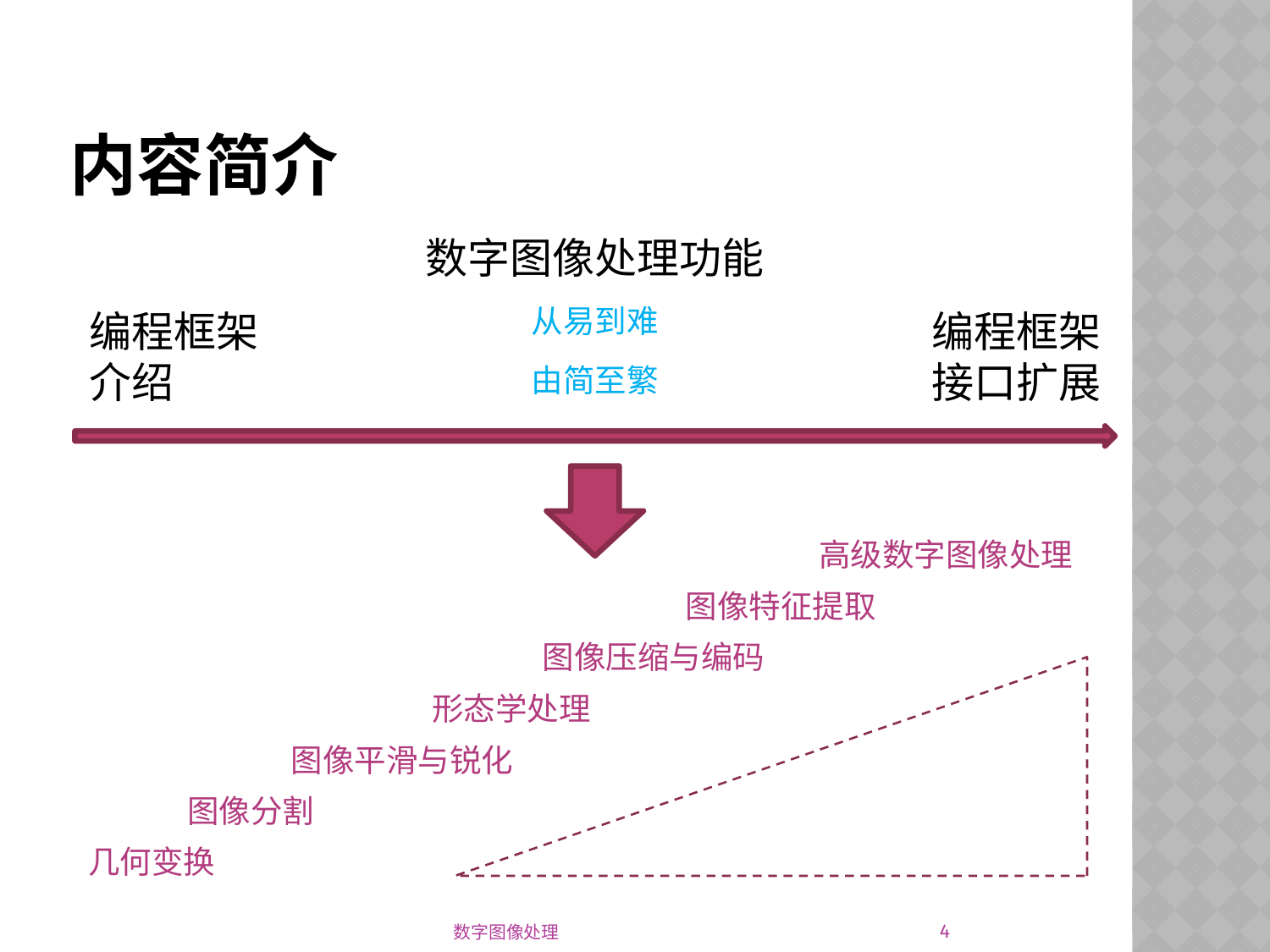

# 内容简介
数字图像处理功能
从易到难
编程框架
介绍
编程框架
接口扩展
由简至繁

高级数字图像处理
图像特征提取
图像压缩与编码

形态学处理
图像平滑与锐化
图像分割
几何变换
4
数字图像处理